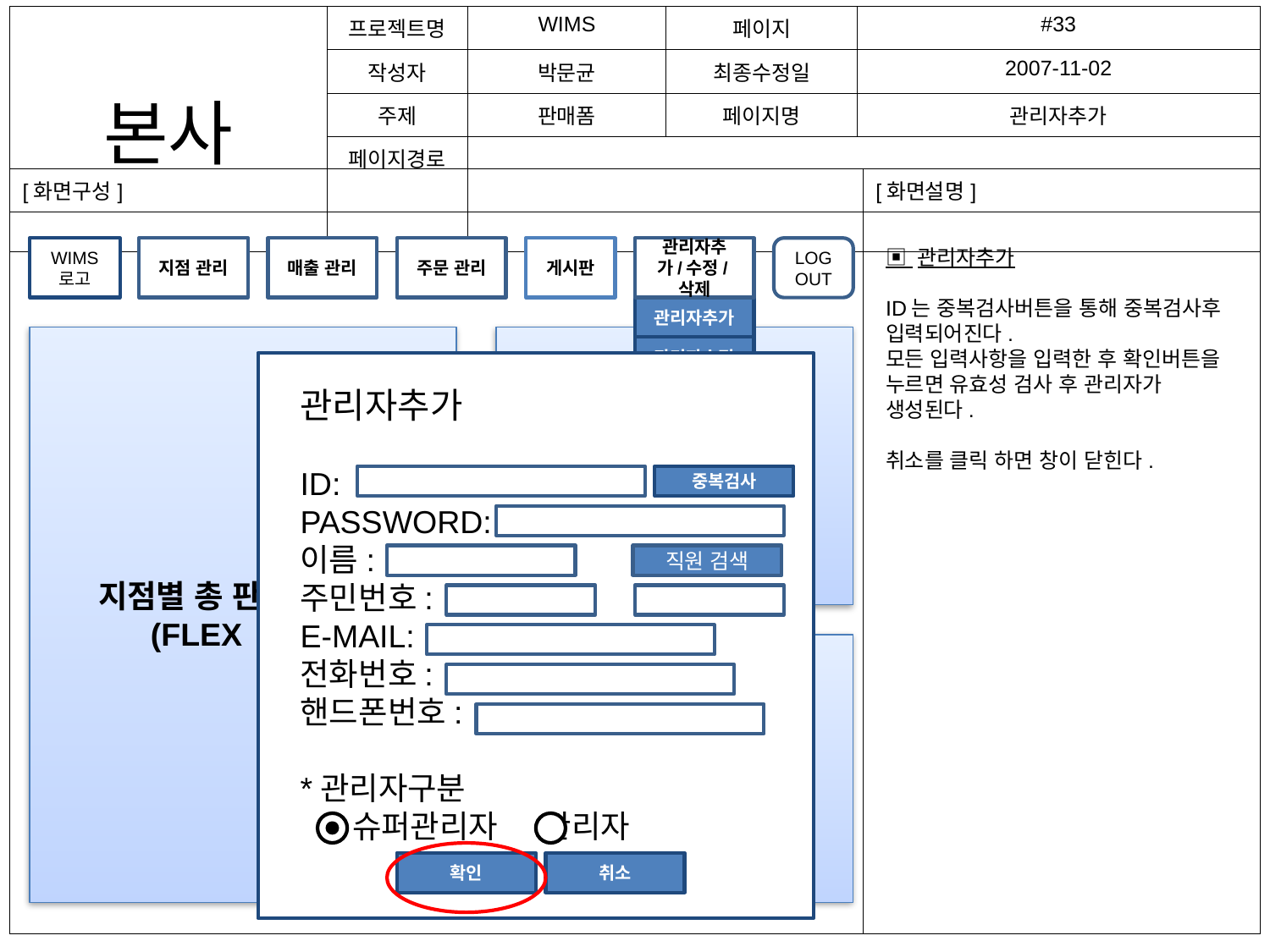

| 본사 | 프로젝트명 | WIMS | 페이지 | #33 |
| --- | --- | --- | --- | --- |
|  | 작성자 | 박문균 | 최종수정일 | 2007-11-02 |
|  | 주제 | 판매폼 | 페이지명 | 관리자추가 |
|  | 페이지경로 |  |  |  |
| [화면구성] | [화면설명] |
| --- | --- |
|  |  |
관리자추가/수정/삭제
WIMS
로고
지점 관리
매출 관리
주문 관리
게시판
LOG OUT
▣ 관리자추가

ID는 중복검사버튼을 통해 중복검사후 입력되어진다.
모든 입력사항을 입력한 후 확인버튼을 누르면 유효성 검사 후 관리자가 생성된다.

취소를 클릭 하면 창이 닫힌다.

관리자추가
지점별 총 판매량 차트
(FLEX 구현)
각 지점 측
주문요청 리스트
관리자수정

관리자추가

ID:
PASSWORD:
이름:
주민번호:                -
E-MAIL:
전화번호:
핸드폰번호:

*관리자구분
     슈퍼관리자     관리자

중복검사

직원 검색

본사게시판 최근 내용

확인
취소